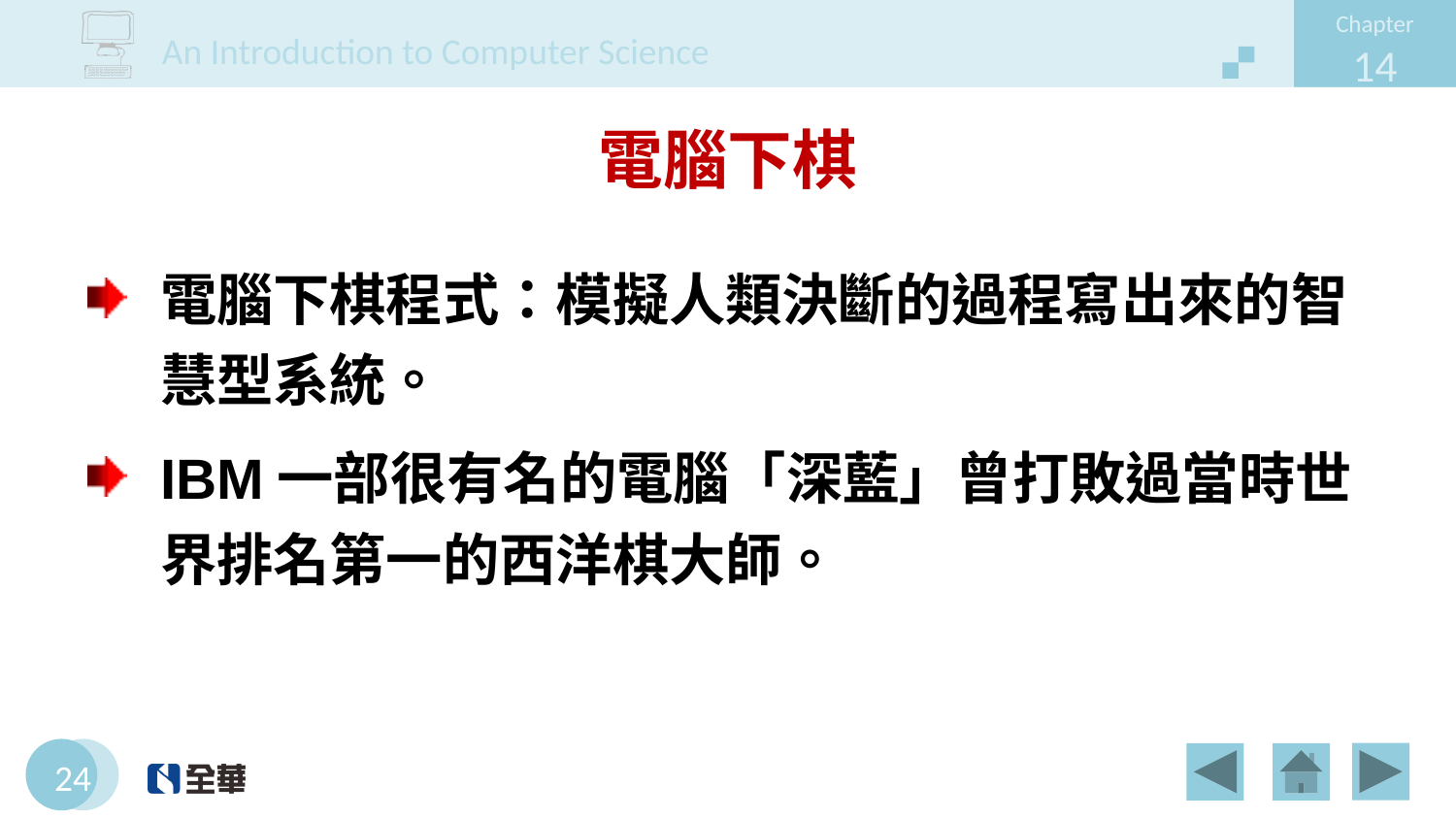

# 電腦下棋
電腦下棋程式：模擬人類決斷的過程寫出來的智慧型系統。
IBM一部很有名的電腦「深藍」曾打敗過當時世界排名第一的西洋棋大師。